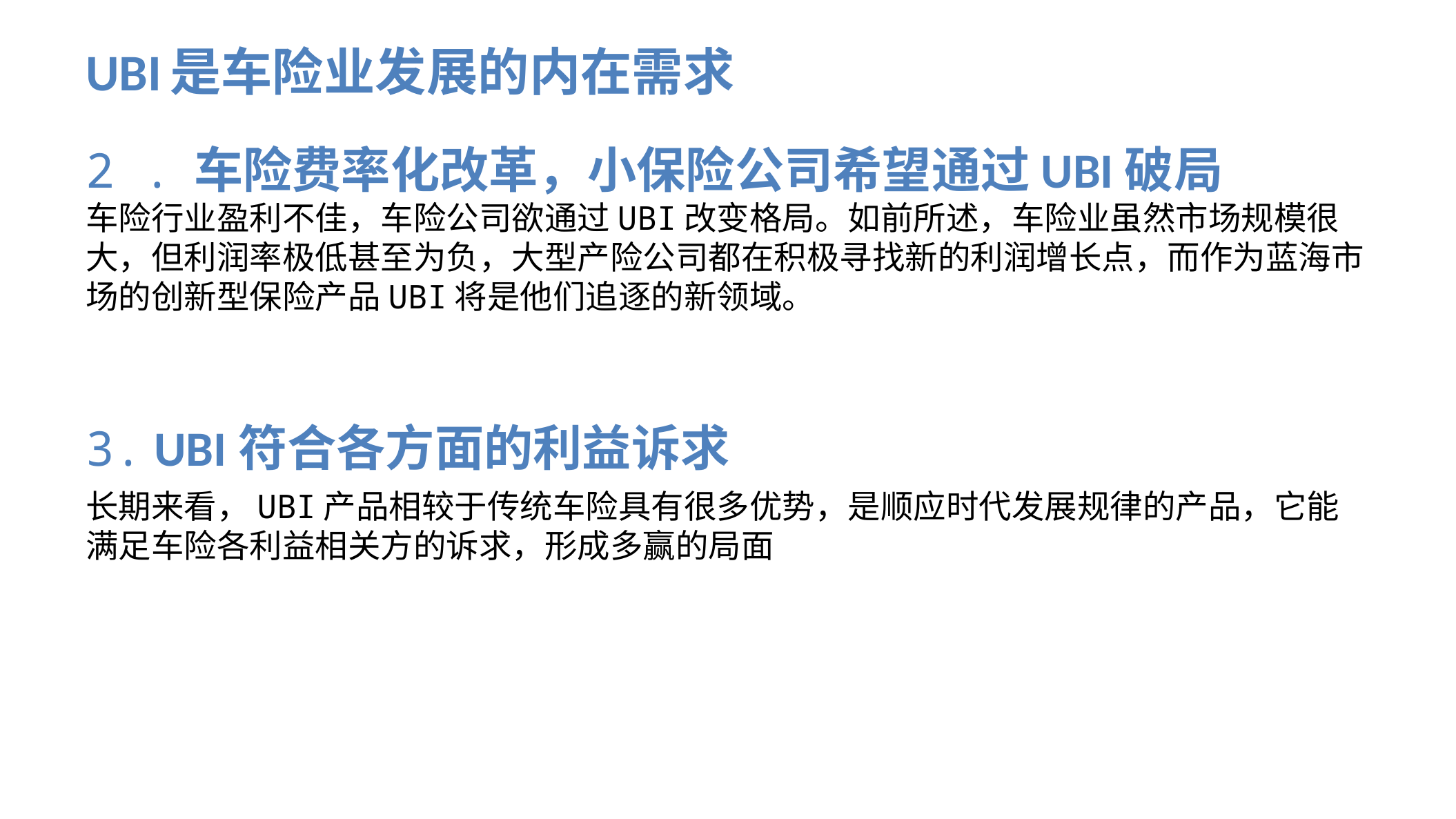

# UBI是车险业发展的内在需求
2 . 车险费率化改革，小保险公司希望通过UBI破局
车险行业盈利不佳，车险公司欲通过UBI改变格局。如前所述，车险业虽然市场规模很大，但利润率极低甚至为负，大型产险公司都在积极寻找新的利润增长点，而作为蓝海市场的创新型保险产品UBI将是他们追逐的新领域。

3. UBI符合各方面的利益诉求
长期来看，UBI产品相较于传统车险具有很多优势，是顺应时代发展规律的产品，它能满足车险各利益相关方的诉求，形成多赢的局面